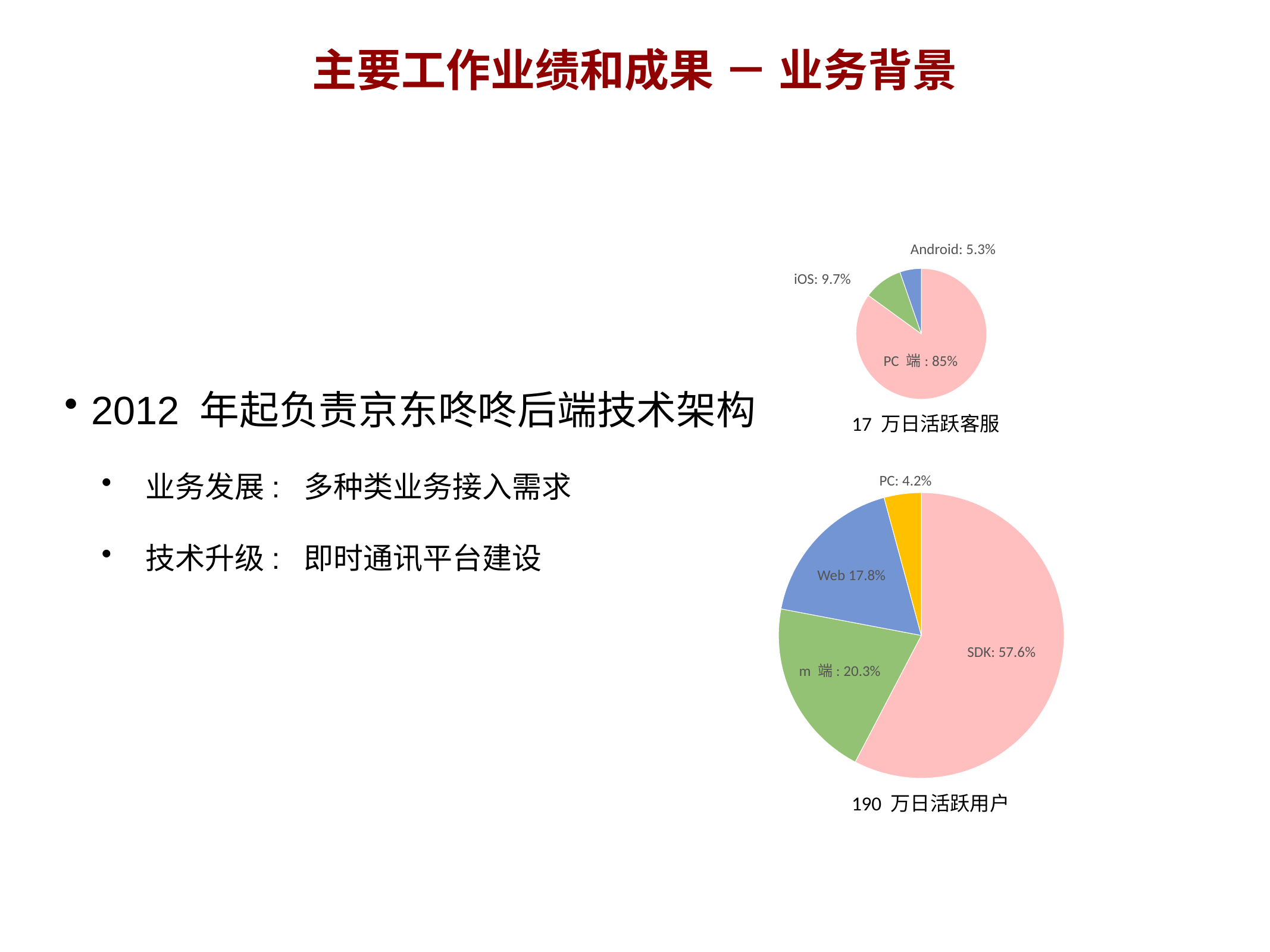

主要工作业绩和成果 － 业务背景
Android: 5.3%
iOS: 9.7%

### Chart

| Category | 客服 |
|---|---|
| PC | 85.0 |
| iOS | 9.7 |
| Android | 5.3 |
2012 年起负责京东咚咚后端技术架构
业务发展:  多种类业务接入需求
技术升级:  即时通讯平台建设
PC 端: 85%
17 万日活跃客服
PC: 4.2%

### Chart

| Category | 客服 |
|---|---|
| SDK | 57.6 |
| m端 | 20.3 |
| web | 17.8 |
| pc | 4.2 |
Web 17.8%
SDK: 57.6%
m 端: 20.3%
190 万日活跃用户